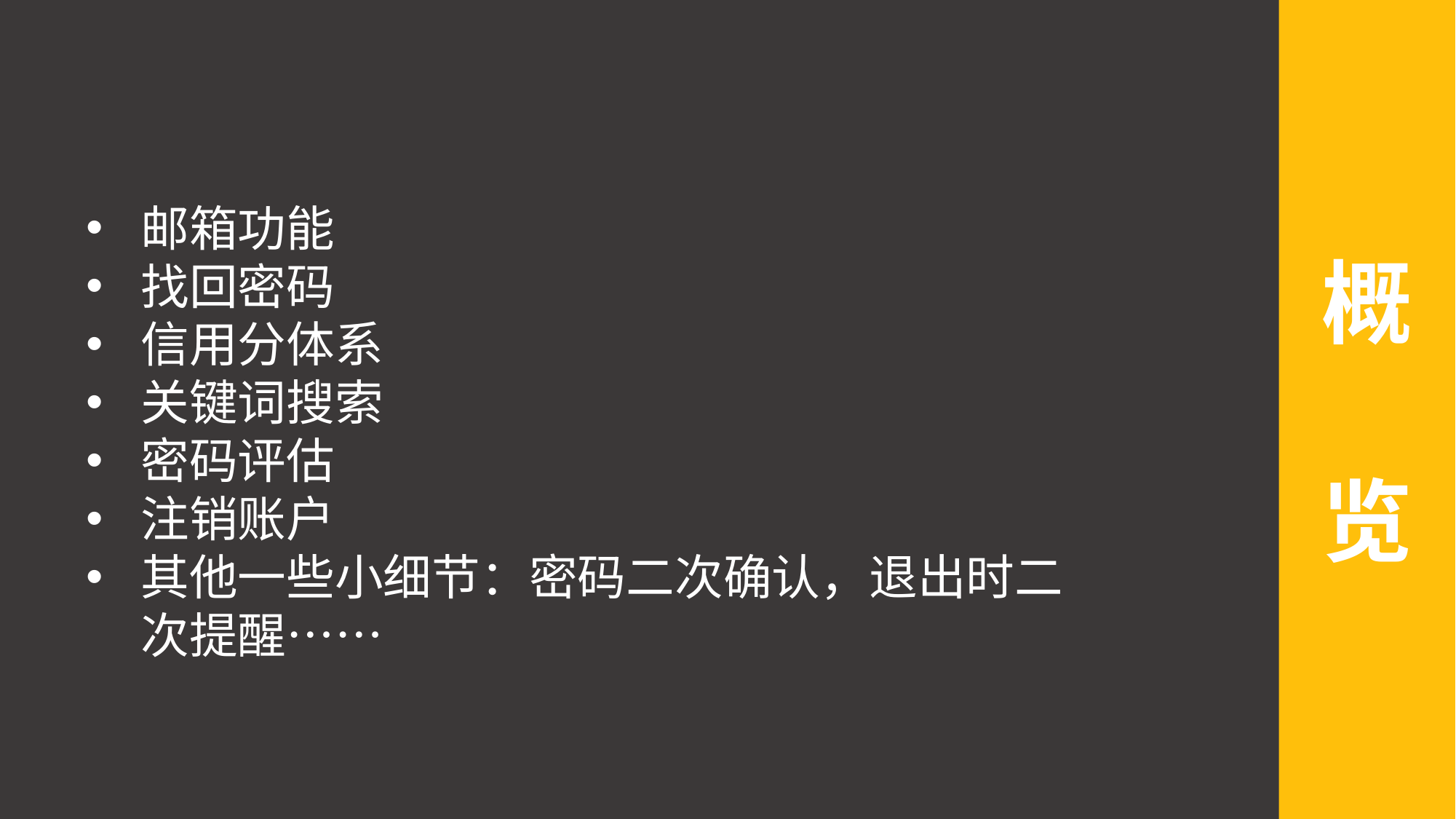

概

览
邮箱功能
找回密码
信用分体系
关键词搜索
密码评估
注销账户
其他一些小细节：密码二次确认，退出时二次提醒……